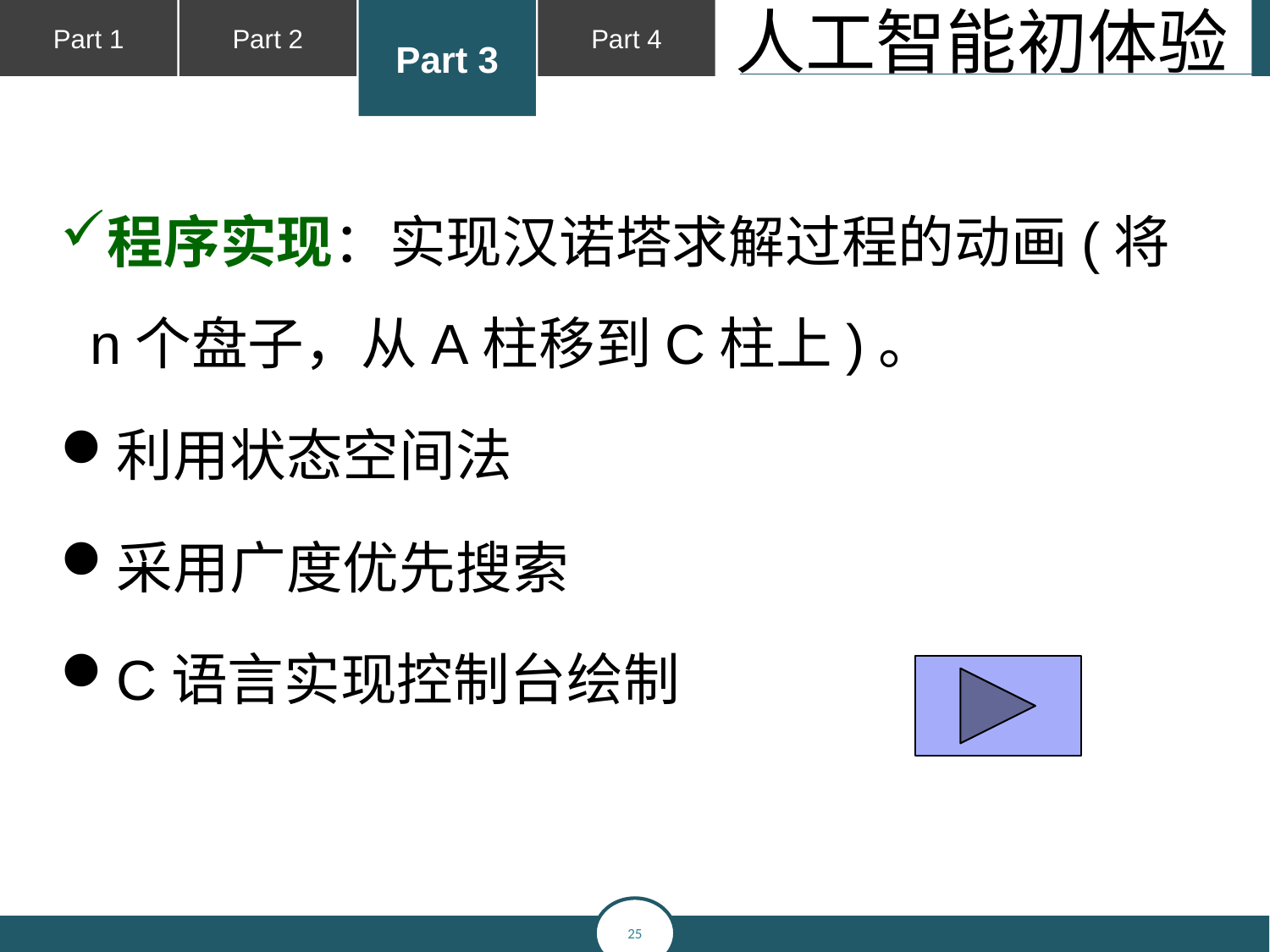

人工智能初体验
程序实现：实现汉诺塔求解过程的动画(将n个盘子，从A柱移到C柱上)。
利用状态空间法
采用广度优先搜索
C语言实现控制台绘制